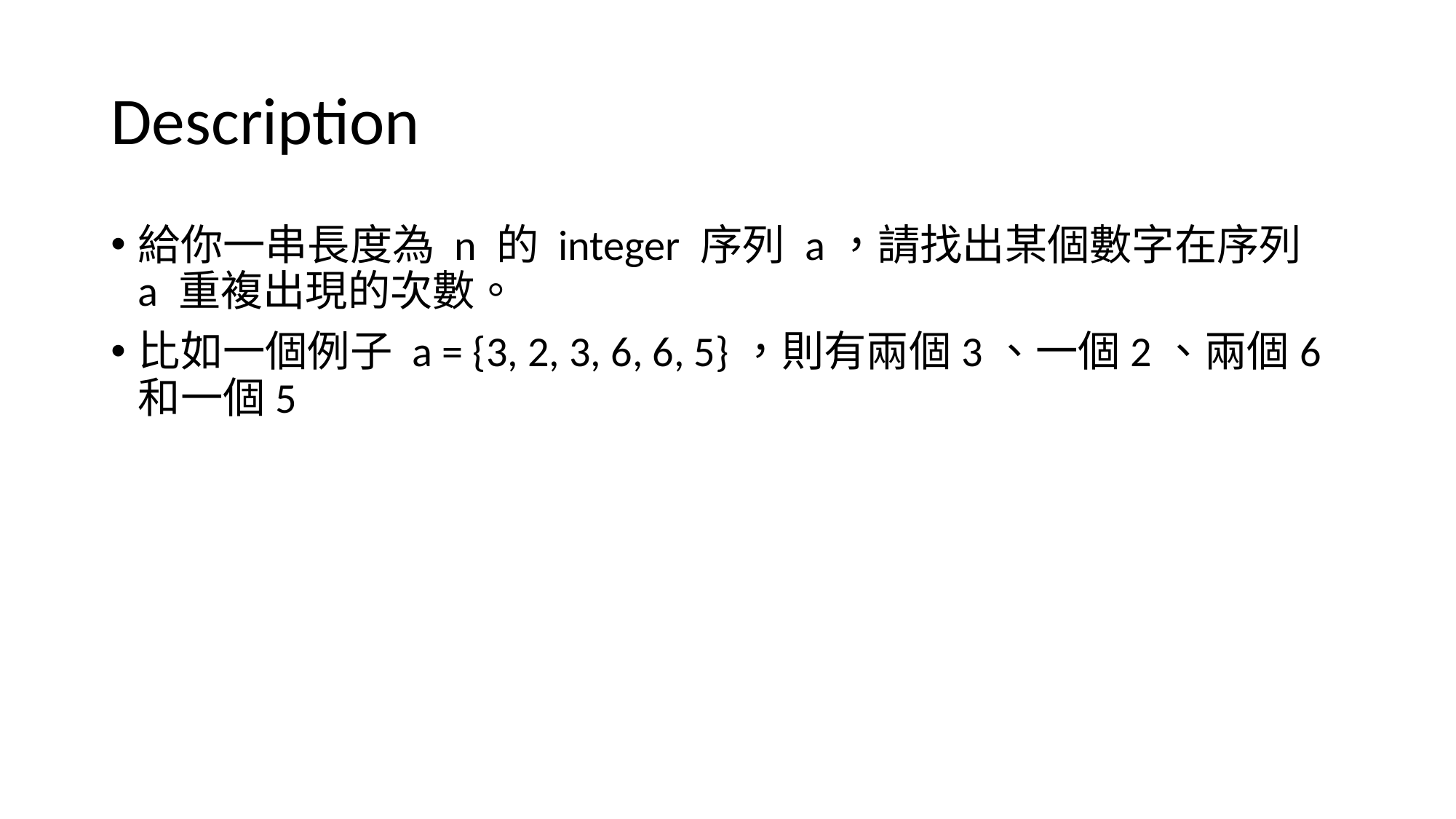

# Description
給你一串長度為 n 的 integer 序列 a，請找出某個數字在序列  a 重複出現的次數。
比如一個例子 a = {3, 2, 3, 6, 6, 5}，則有兩個3、一個2、兩個6和一個5